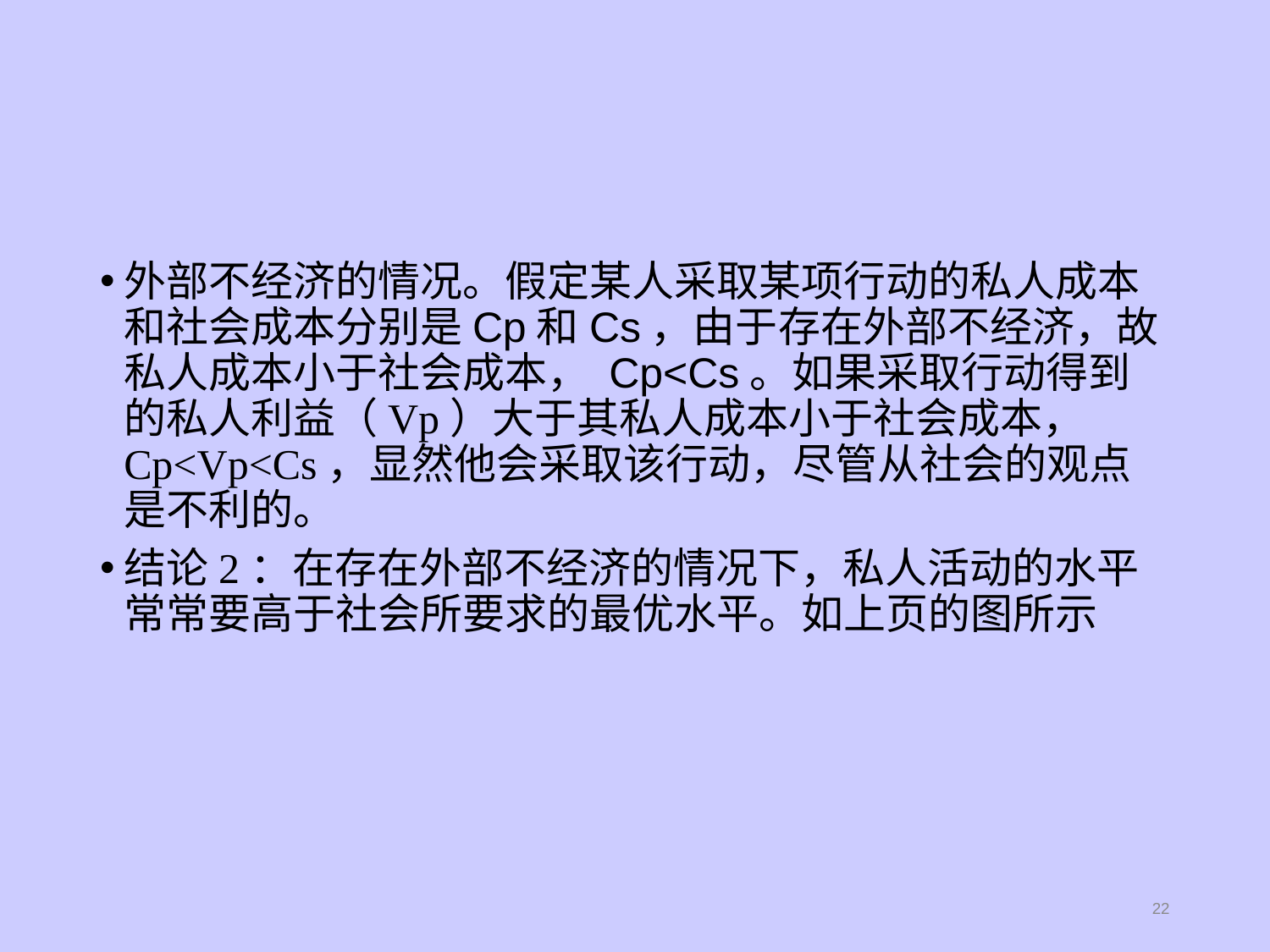

#
外部不经济的情况。假定某人采取某项行动的私人成本和社会成本分别是Cp和Cs，由于存在外部不经济，故私人成本小于社会成本， Cp<Cs。如果采取行动得到的私人利益（Vp）大于其私人成本小于社会成本， Cp<Vp<Cs，显然他会采取该行动，尽管从社会的观点是不利的。
结论2：在存在外部不经济的情况下，私人活动的水平常常要高于社会所要求的最优水平。如上页的图所示

22